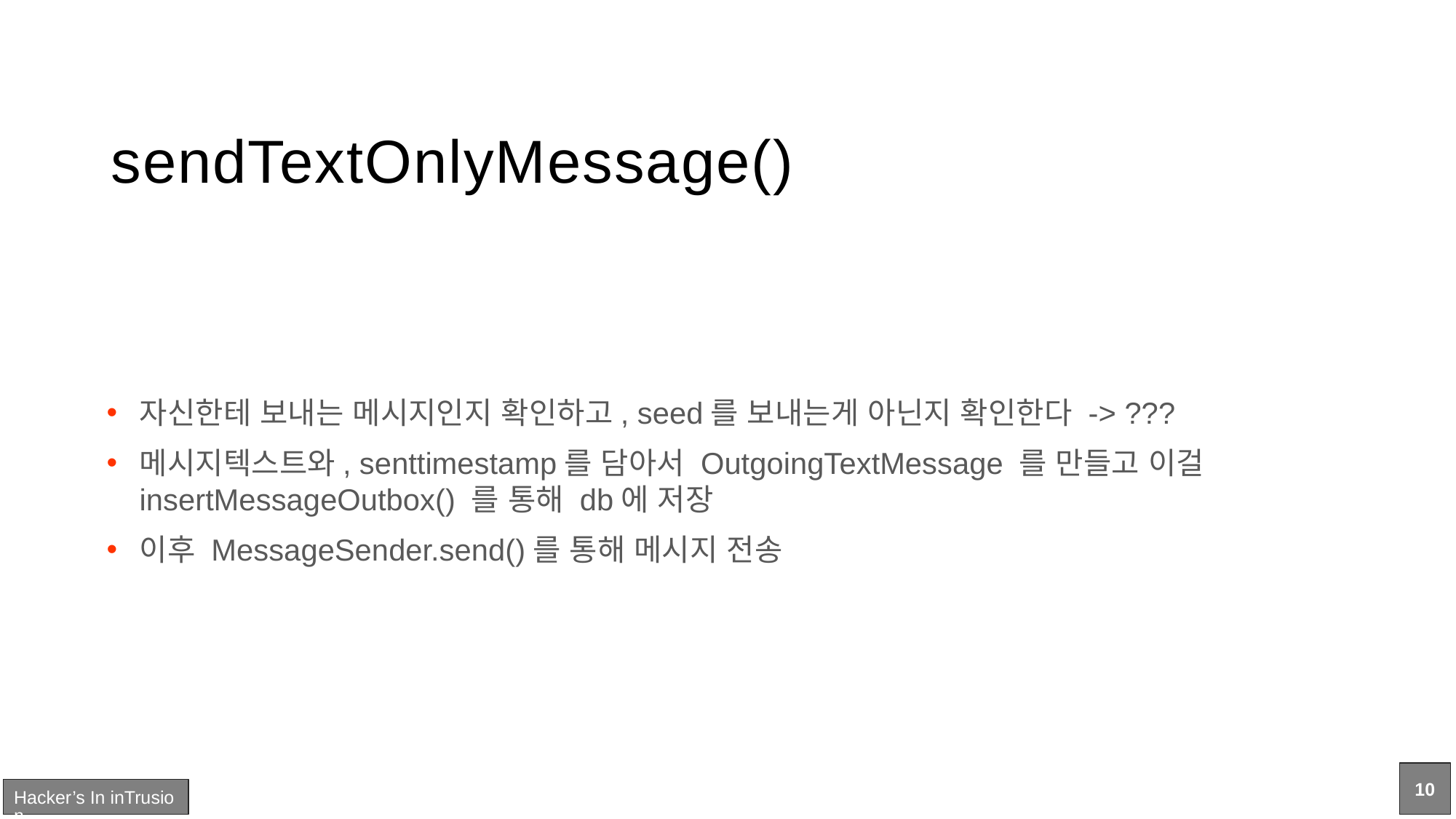

# sendTextOnlyMessage()
자신한테 보내는 메시지인지 확인하고, seed를 보내는게 아닌지 확인한다 -> ???
메시지텍스트와, senttimestamp를 담아서 OutgoingTextMessage 를 만들고 이걸 insertMessageOutbox() 를 통해 db에 저장
이후 MessageSender.send()를 통해 메시지 전송

10
Hacker’s In inTrusion